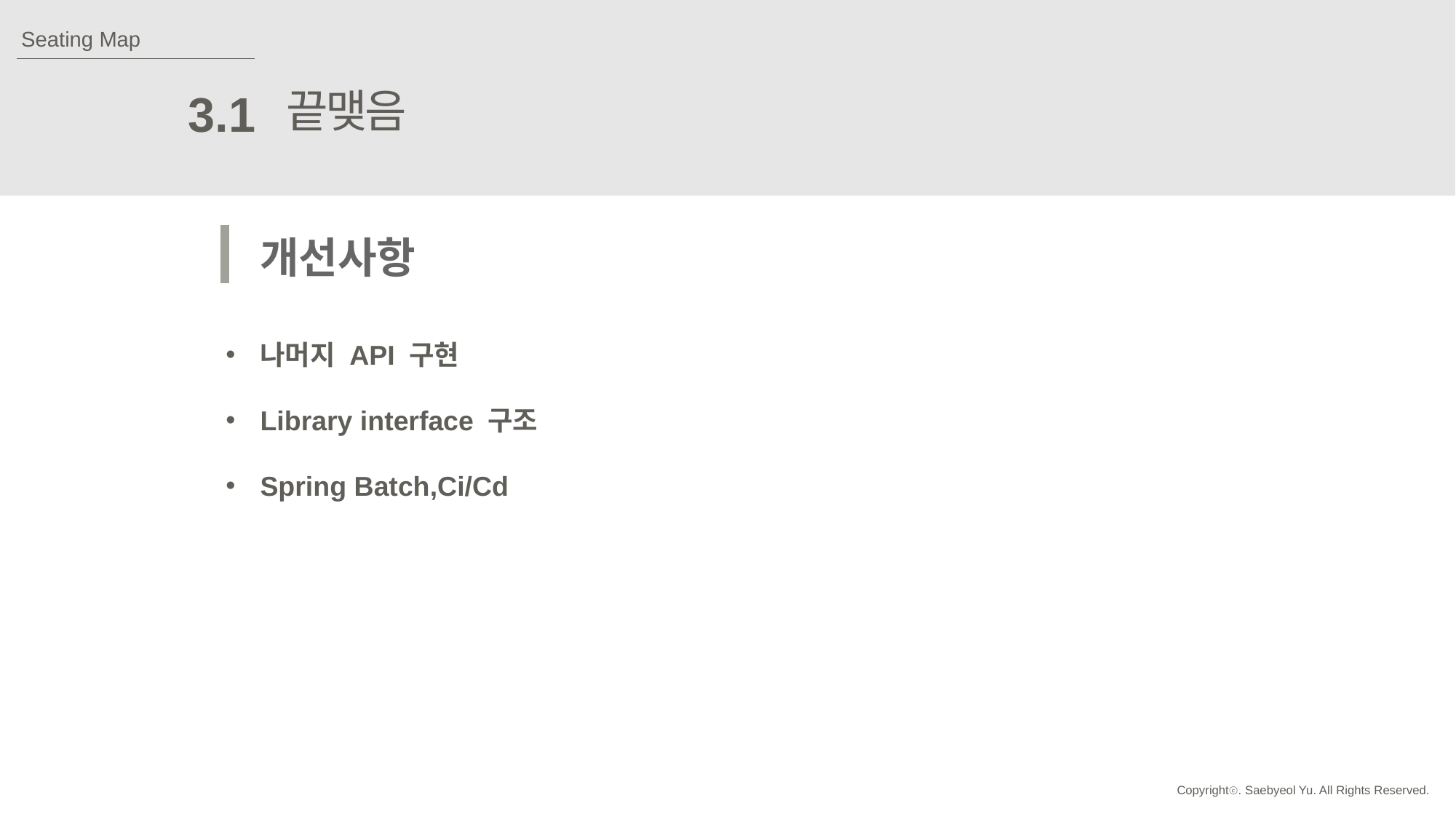

Seating Map
끝맺음
3.1

개선사항
나머지 API 구현
Library interface 구조
Spring Batch,Ci/Cd